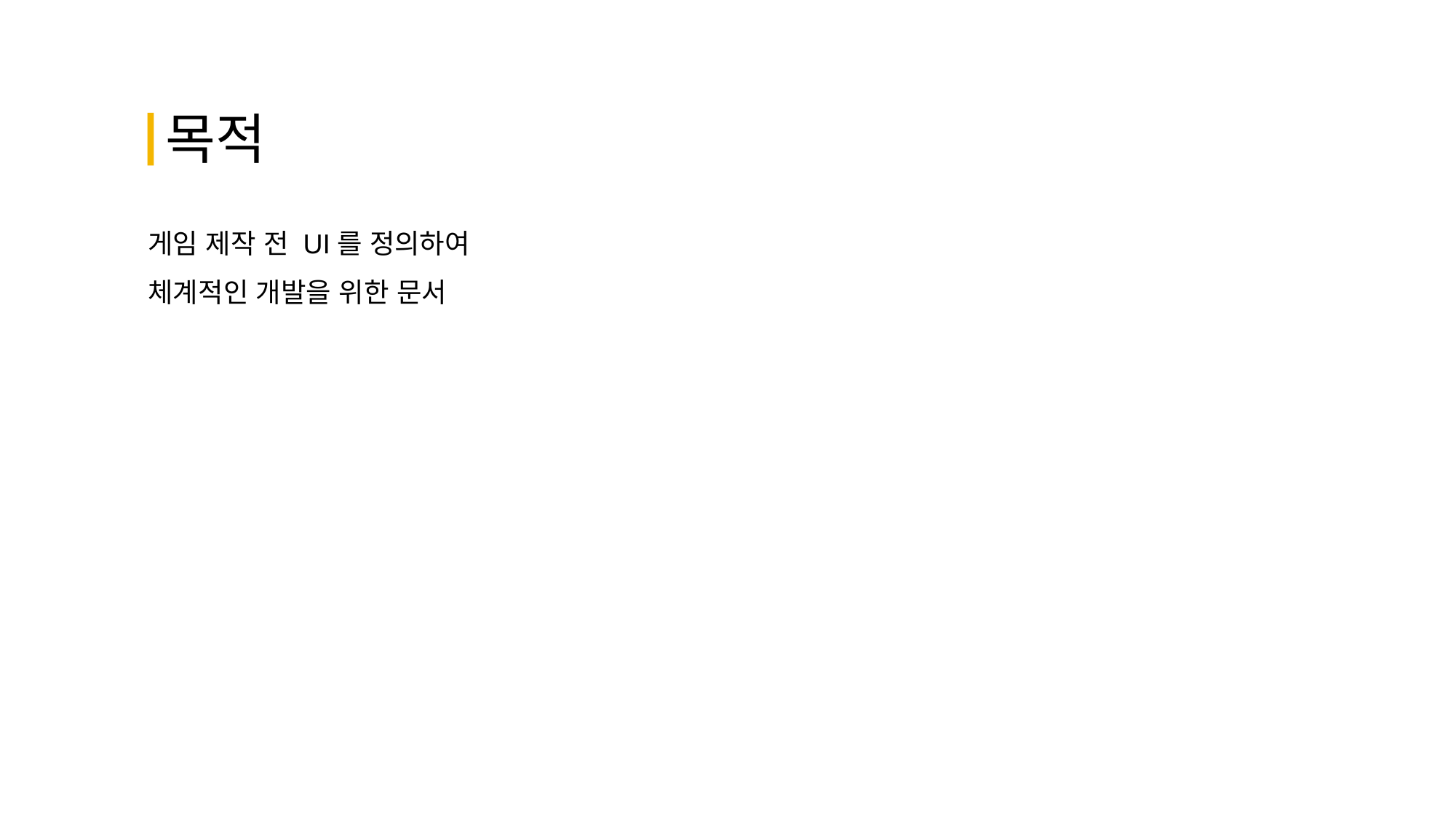

목적

게임 제작 전 UI를 정의하여
체계적인 개발을 위한 문서